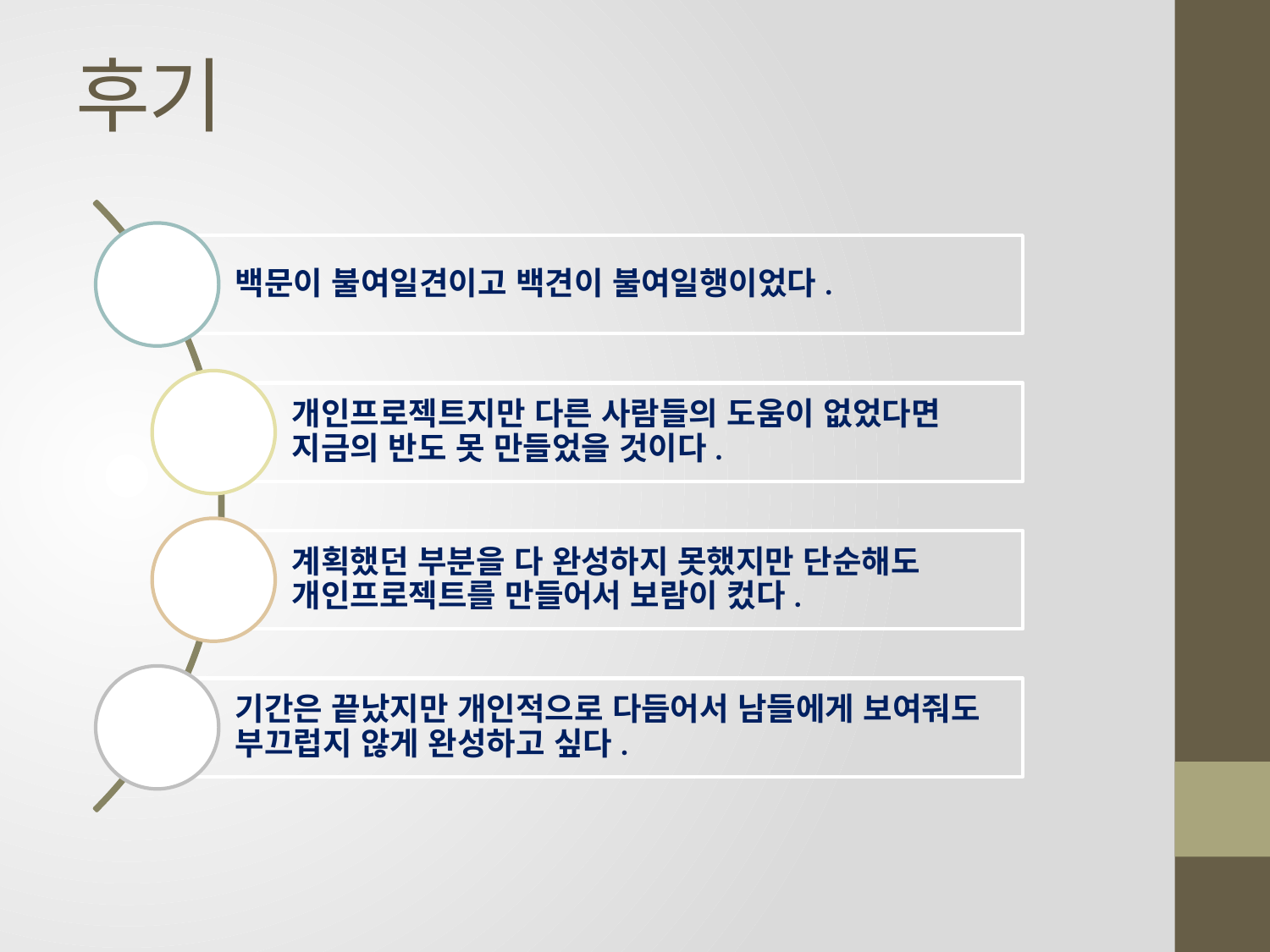

후기
백문이 불여일견이고 백견이 불여일행이었다.
개인프로젝트지만 다른 사람들의 도움이 없었다면 지금의 반도 못 만들었을 것이다.
계획했던 부분을 다 완성하지 못했지만 단순해도 개인프로젝트를 만들어서 보람이 컸다.
기간은 끝났지만 개인적으로 다듬어서 남들에게 보여줘도 부끄럽지 않게 완성하고 싶다.